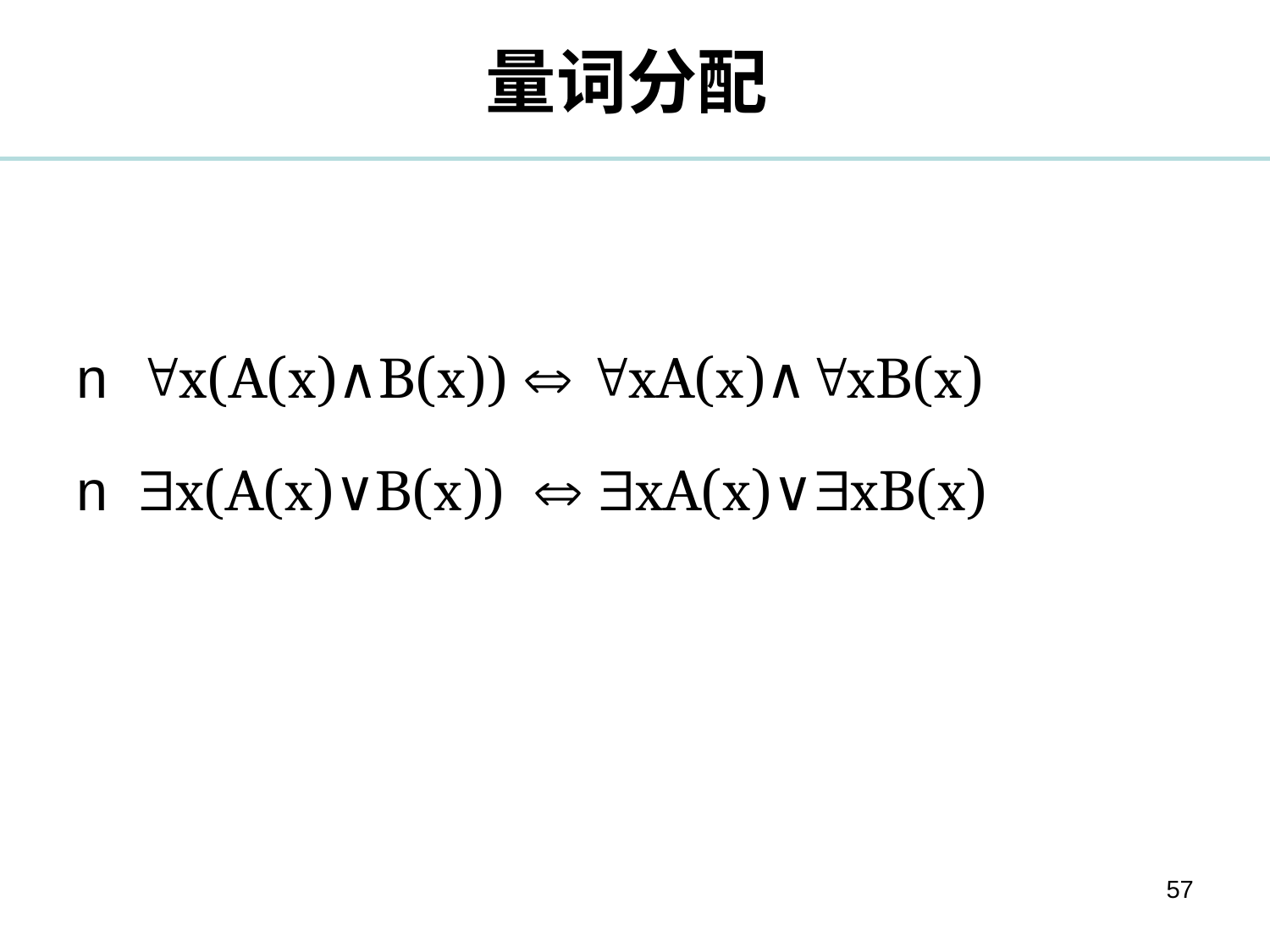

# 量词分配

n  ∀x(A(x)∧B(x)) ⇔ ∀xA(x)∧∀xB(x)
n  ∃x(A(x)∨B(x))  ⇔ ∃xA(x)∨∃xB(x)
57